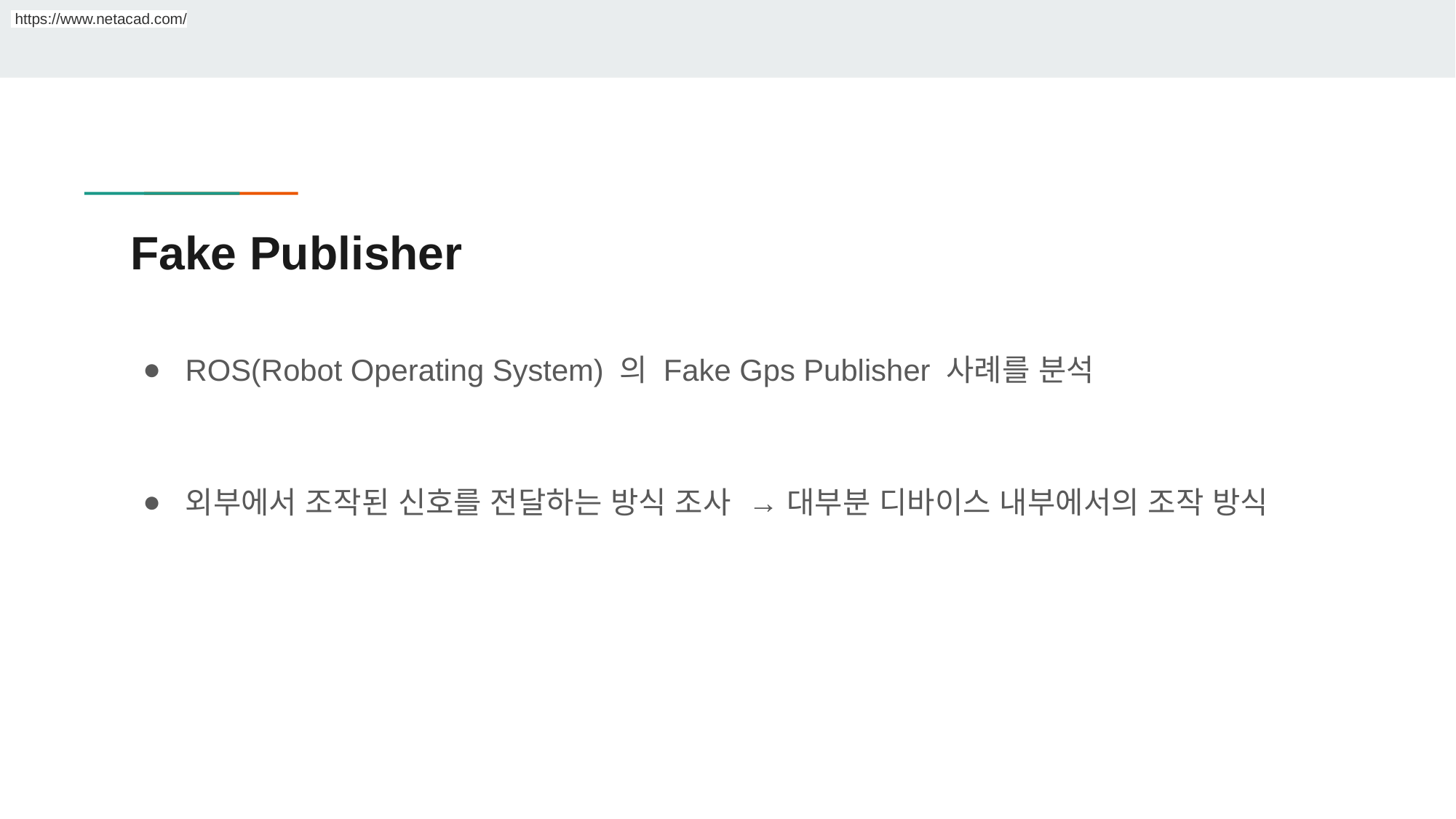

https://www.netacad.com/
# Fake Publisher
ROS(Robot Operating System) 의 Fake Gps Publisher 사례를 분석

외부에서 조작된 신호를 전달하는 방식 조사  → 대부분 디바이스 내부에서의 조작 방식